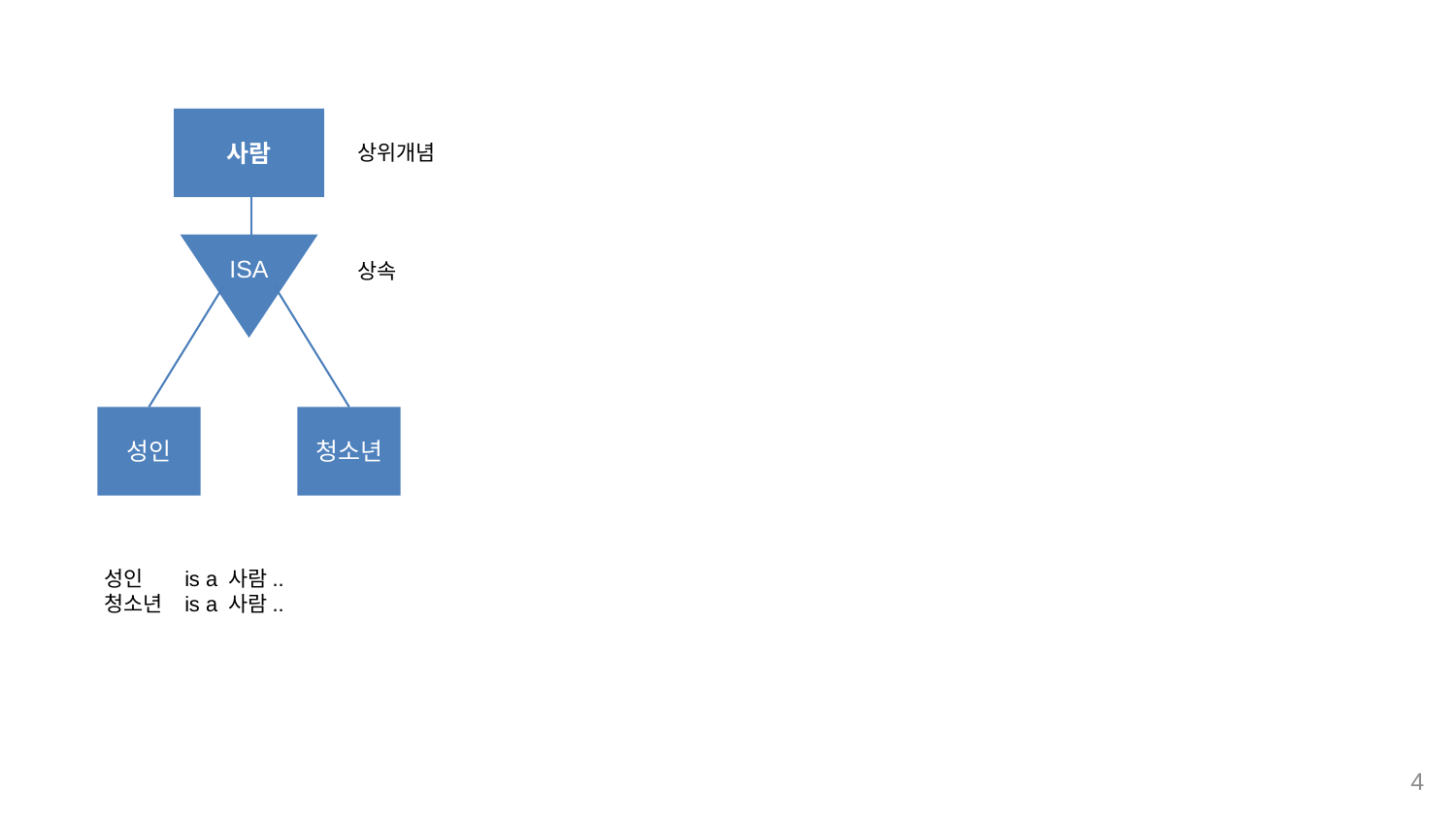

사람
상위개념

ISA
상속
성인
청소년
성인	is a 사람..
청소년	is a 사람..
4